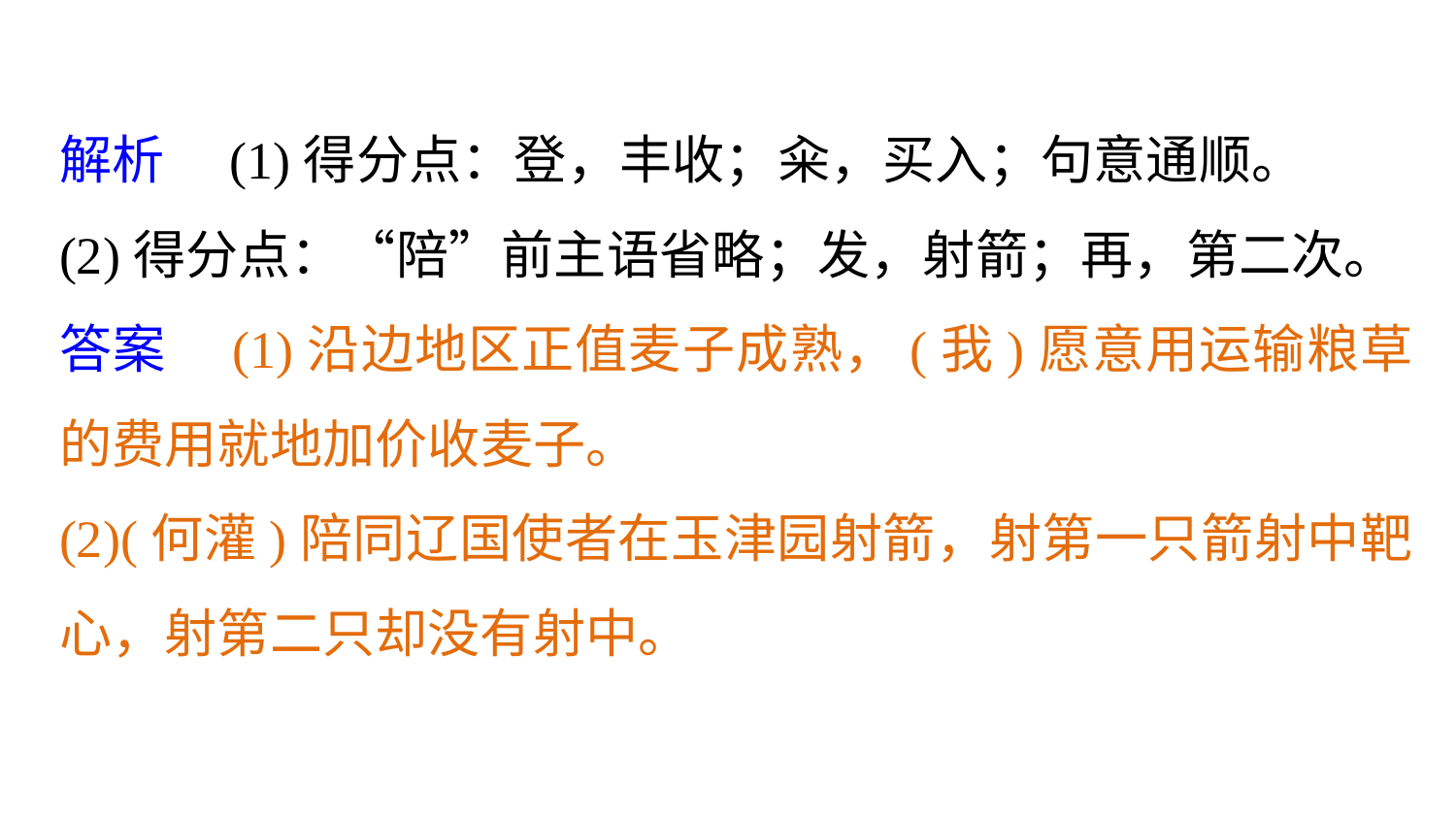

解析　(1)得分点：登，丰收；籴，买入；句意通顺。
(2)得分点：“陪”前主语省略；发，射箭；再，第二次。
答案　(1)沿边地区正值麦子成熟，(我)愿意用运输粮草的费用就地加价收麦子。
(2)(何灌)陪同辽国使者在玉津园射箭，射第一只箭射中靶心，射第二只却没有射中。